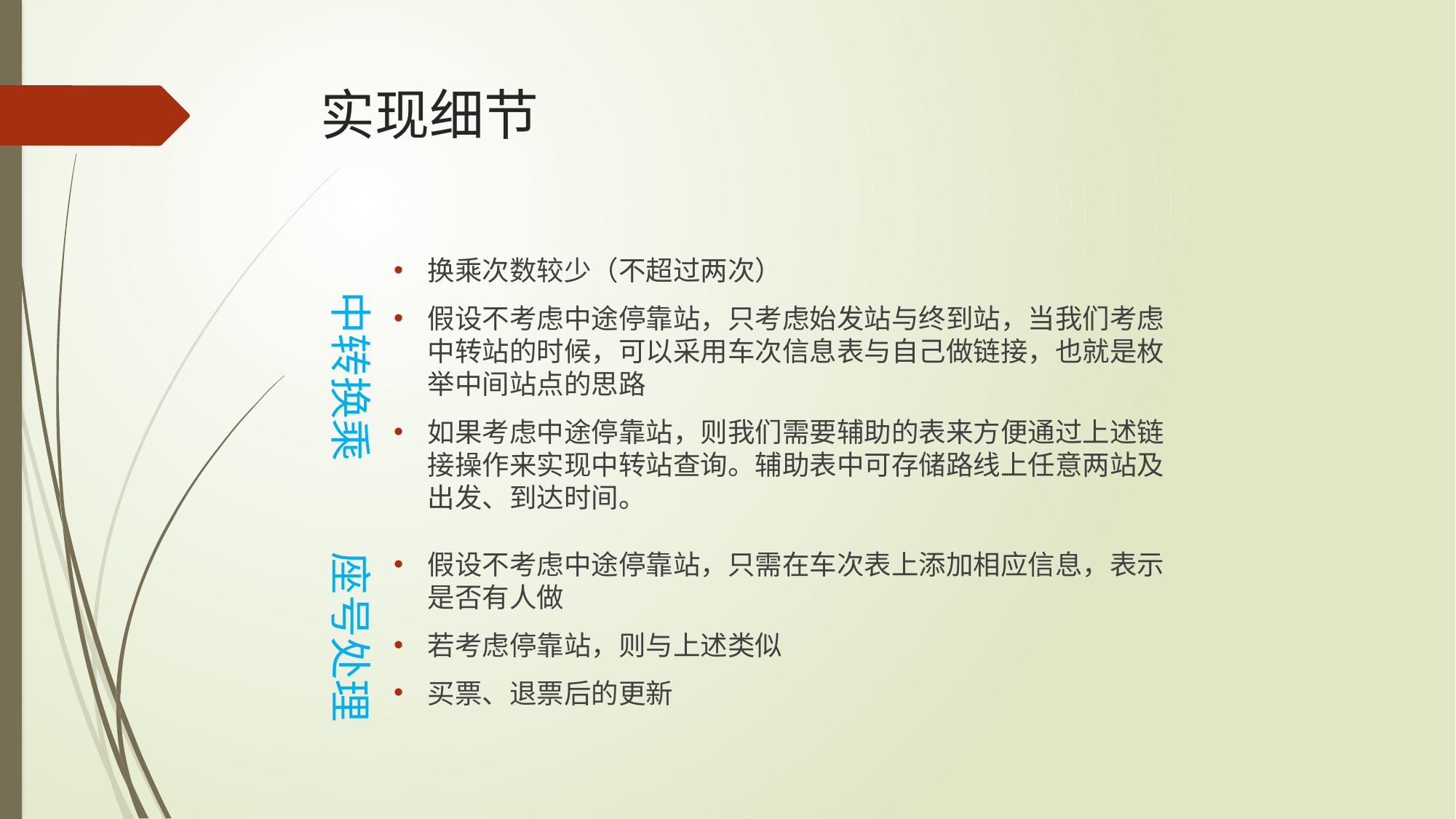

# 实现细节
换乘次数较少（不超过两次）
假设不考虑中途停靠站，只考虑始发站与终到站，当我们考虑中转站的时候，可以采用车次信息表与自己做链接，也就是枚举中间站点的思路
如果考虑中途停靠站，则我们需要辅助的表来方便通过上述链接操作来实现中转站查询。辅助表中可存储路线上任意两站及出发、到达时间。
中转换乘
座号处理
假设不考虑中途停靠站，只需在车次表上添加相应信息，表示是否有人做
若考虑停靠站，则与上述类似
买票、退票后的更新